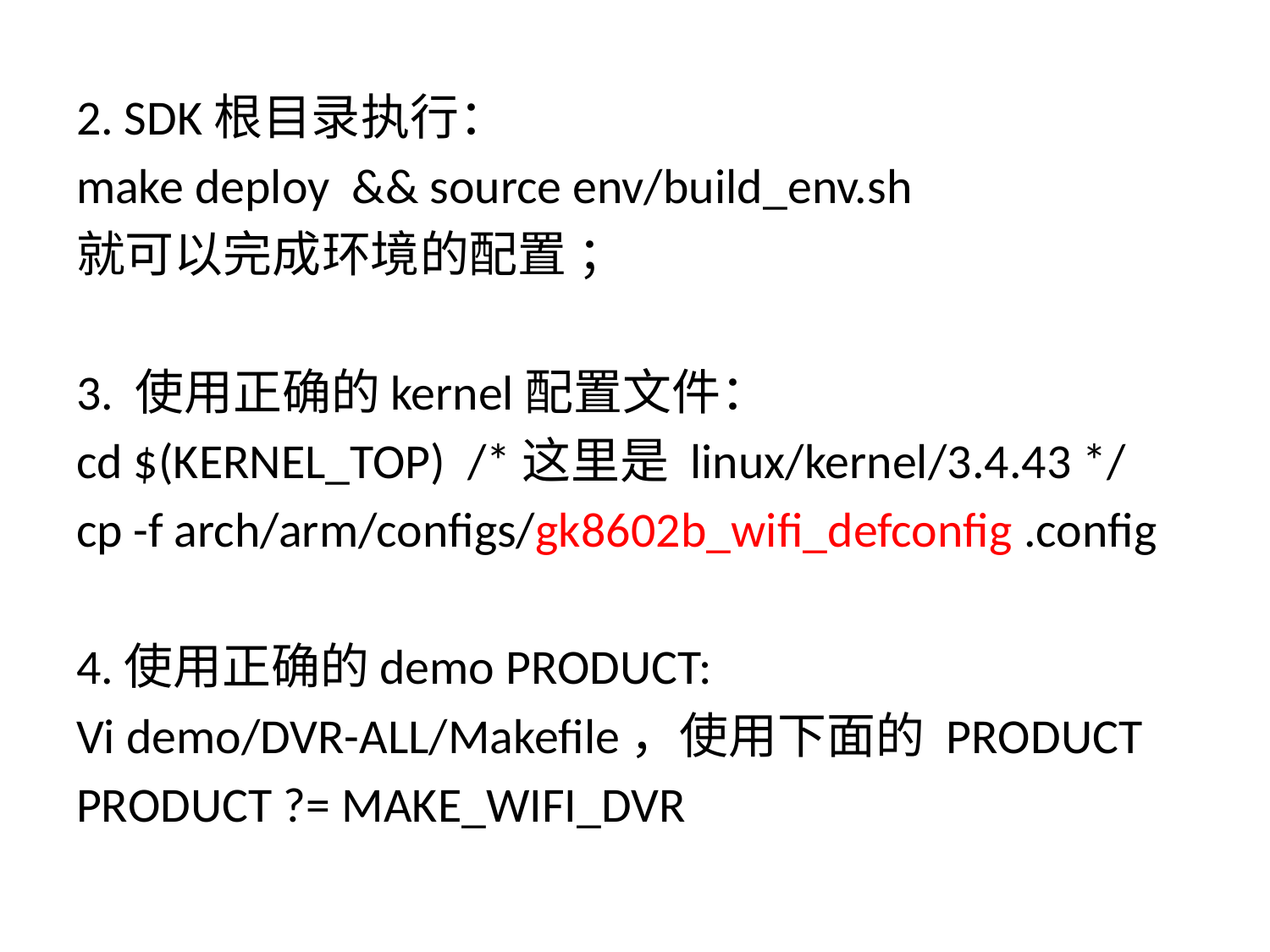

2. SDK根目录执行：
make deploy  && source env/build_env.sh
就可以完成环境的配置 ；

3. 使用正确的kernel配置文件：
cd $(KERNEL_TOP)  /*这里是 linux/kernel/3.4.43 */
cp -f arch/arm/configs/gk8602b_wifi_defconfig .config

4.使用正确的demo PRODUCT:
Vi demo/DVR-ALL/Makefile，使用下面的 PRODUCT
PRODUCT ?= MAKE_WIFI_DVR